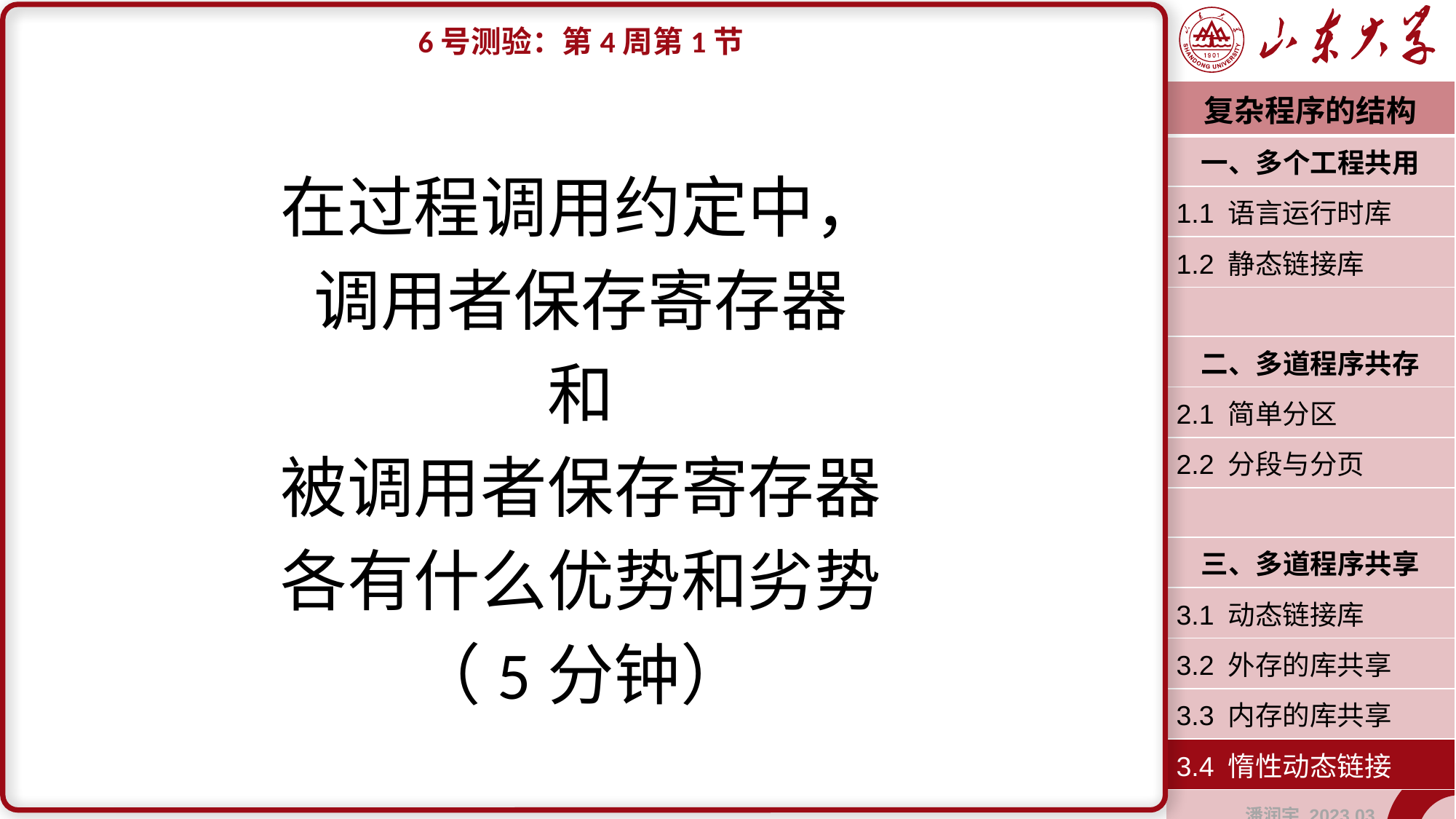

6号测验：第4周第1节

在过程调用约定中，
调用者保存寄存器
和
被调用者保存寄存器
各有什么优势和劣势
（5分钟）
| 复杂程序的结构 |
| --- |
| 一、多个工程共用 |
| 1.1 语言运行时库 |
| 1.2 静态链接库 |
|  |
| 二、多道程序共存 |
| 2.1 简单分区 |
| 2.2 分段与分页 |
|  |
| 三、多道程序共享 |
| 3.1 动态链接库 |
| 3.2 外存的库共享 |
| 3.3 内存的库共享 |
| 3.4 惰性动态链接 |
| 潘润宇 2023.03 |